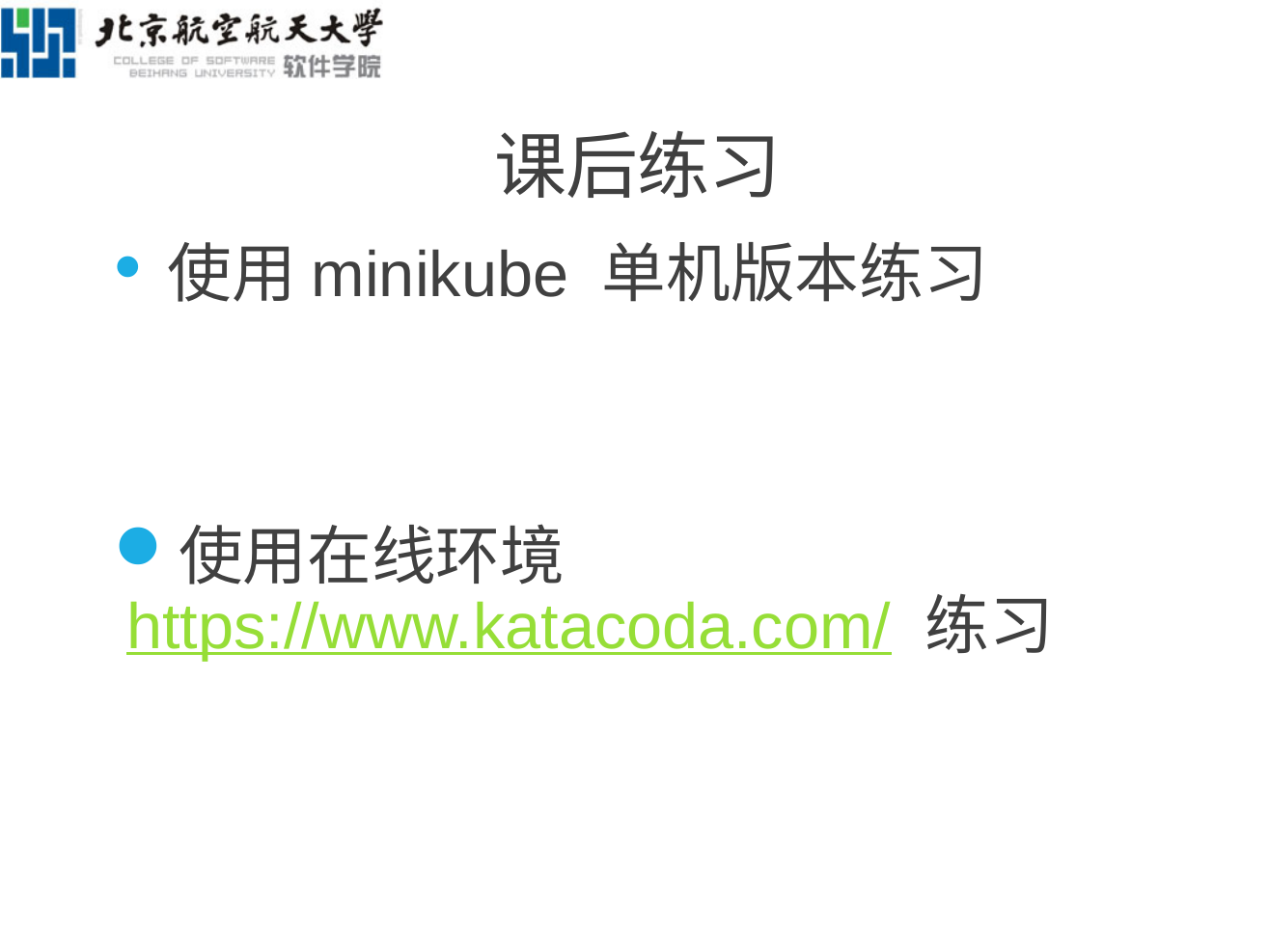

# 课后练习
 使用minikube 单机版本练习

使用在线环境 https://www.katacoda.com/ 练习